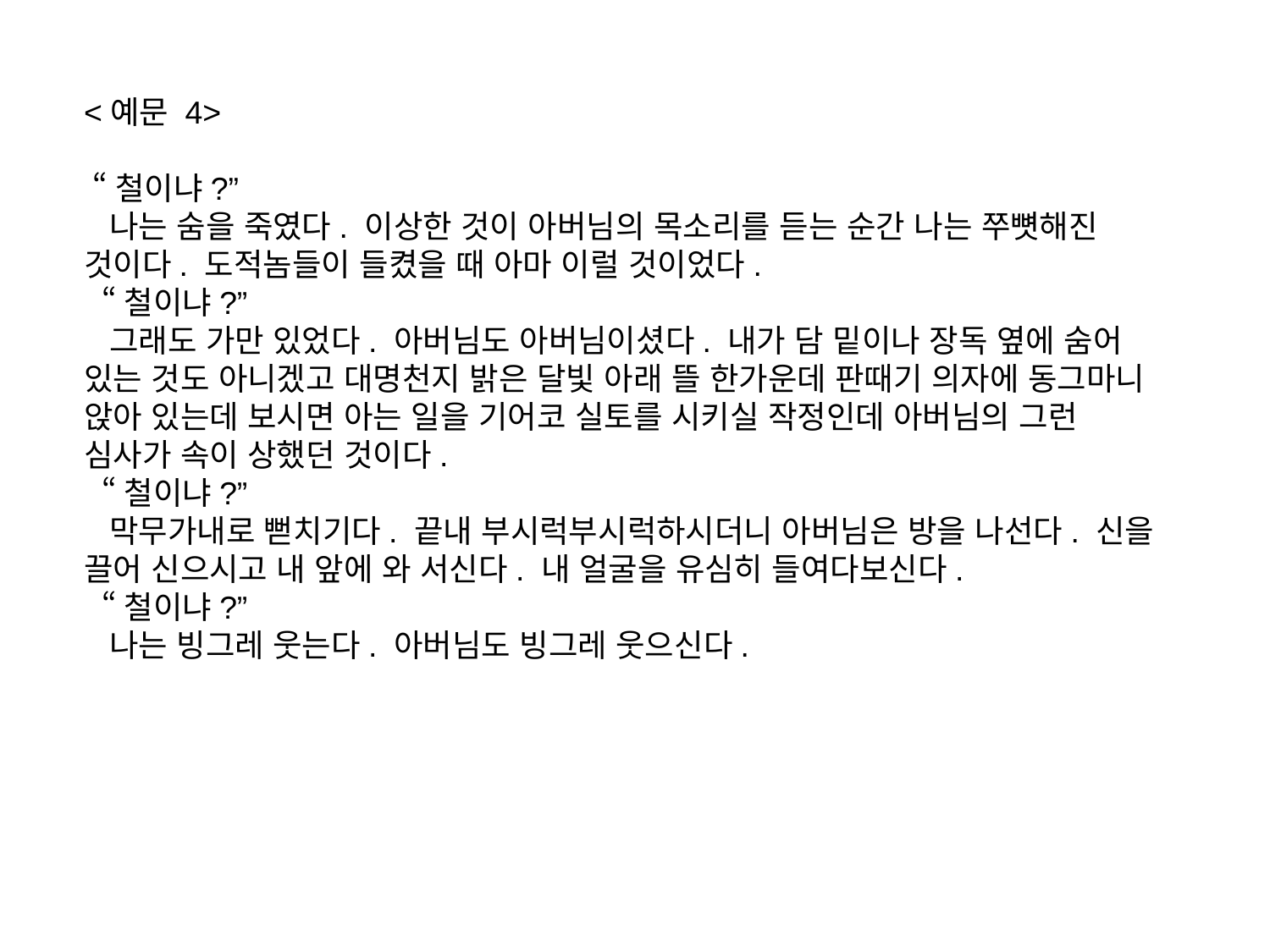

<예문 4>

 “철이냐?”
  나는 숨을 죽였다. 이상한 것이 아버님의 목소리를 듣는 순간 나는 쭈뼛해진 것이다. 도적놈들이 들켰을 때 아마 이럴 것이었다.
  “철이냐?”
  그래도 가만 있었다. 아버님도 아버님이셨다. 내가 담 밑이나 장독 옆에 숨어 있는 것도 아니겠고 대명천지 밝은 달빛 아래 뜰 한가운데 판때기 의자에 동그마니 앉아 있는데 보시면 아는 일을 기어코 실토를 시키실 작정인데 아버님의 그런 심사가 속이 상했던 것이다.
  “철이냐?”
  막무가내로 뻗치기다. 끝내 부시럭부시럭하시더니 아버님은 방을 나선다. 신을 끌어 신으시고 내 앞에 와 서신다. 내 얼굴을 유심히 들여다보신다.
  “철이냐?”
  나는 빙그레 웃는다. 아버님도 빙그레 웃으신다.